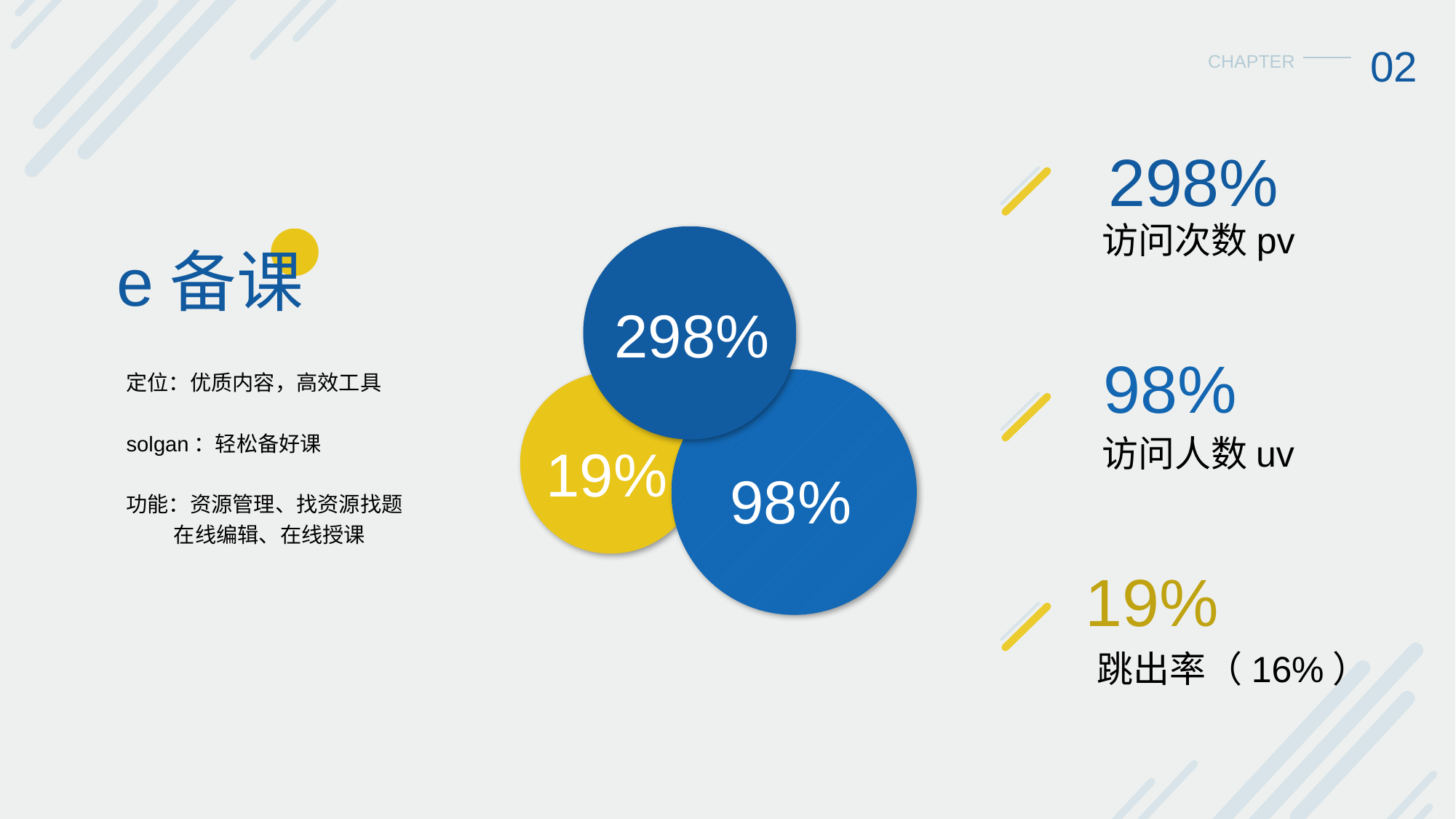

02
CHAPTER
298%
访问次数pv

e备课
298%
98%
定位：优质内容，高效工具

solgan：轻松备好课

功能：资源管理、找资源找题
         在线编辑、在线授课

访问人数uv
19%
98%
19%
跳出率（16%）